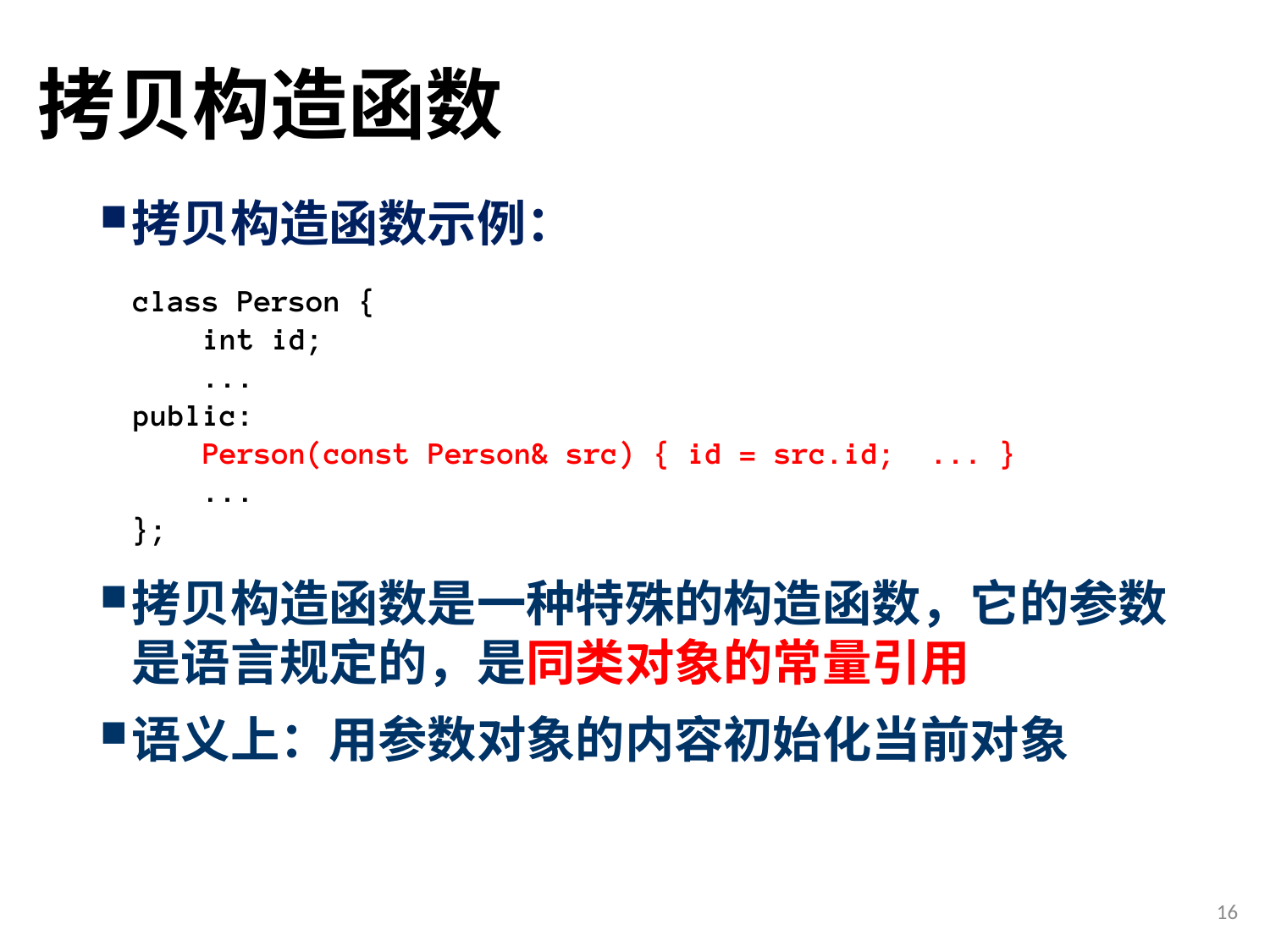

# 拷贝构造函数
拷贝构造函数示例：
class Person {
    int id;
    ...
public:
    Person(const Person& src) { id = src.id;  ... }
    ...
};
拷贝构造函数是一种特殊的构造函数，它的参数是语言规定的，是同类对象的常量引用
语义上：用参数对象的内容初始化当前对象

16